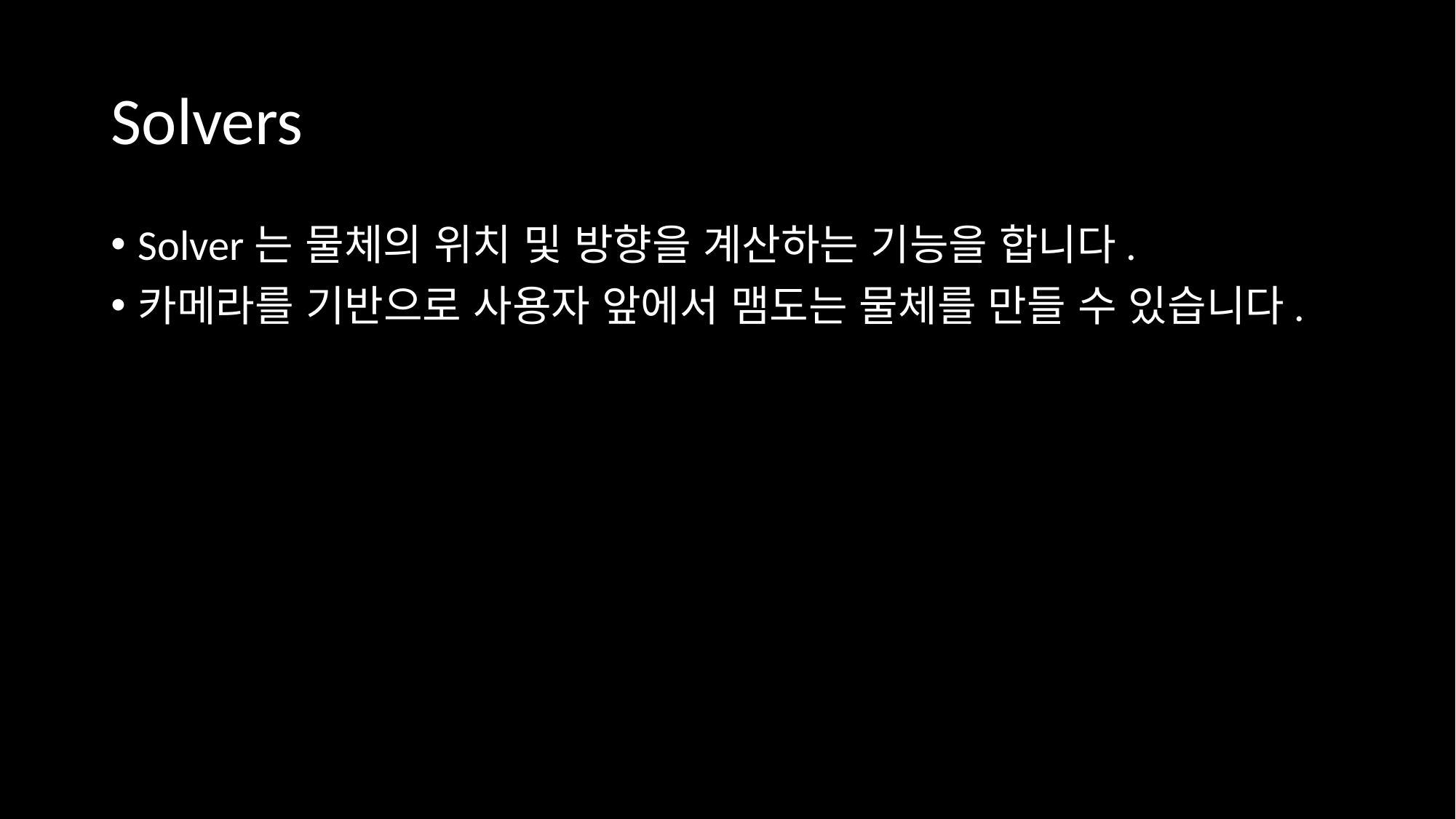

# Solvers
Solver는 물체의 위치 및 방향을 계산하는 기능을 합니다.
카메라를 기반으로 사용자 앞에서 맴도는 물체를 만들 수 있습니다.